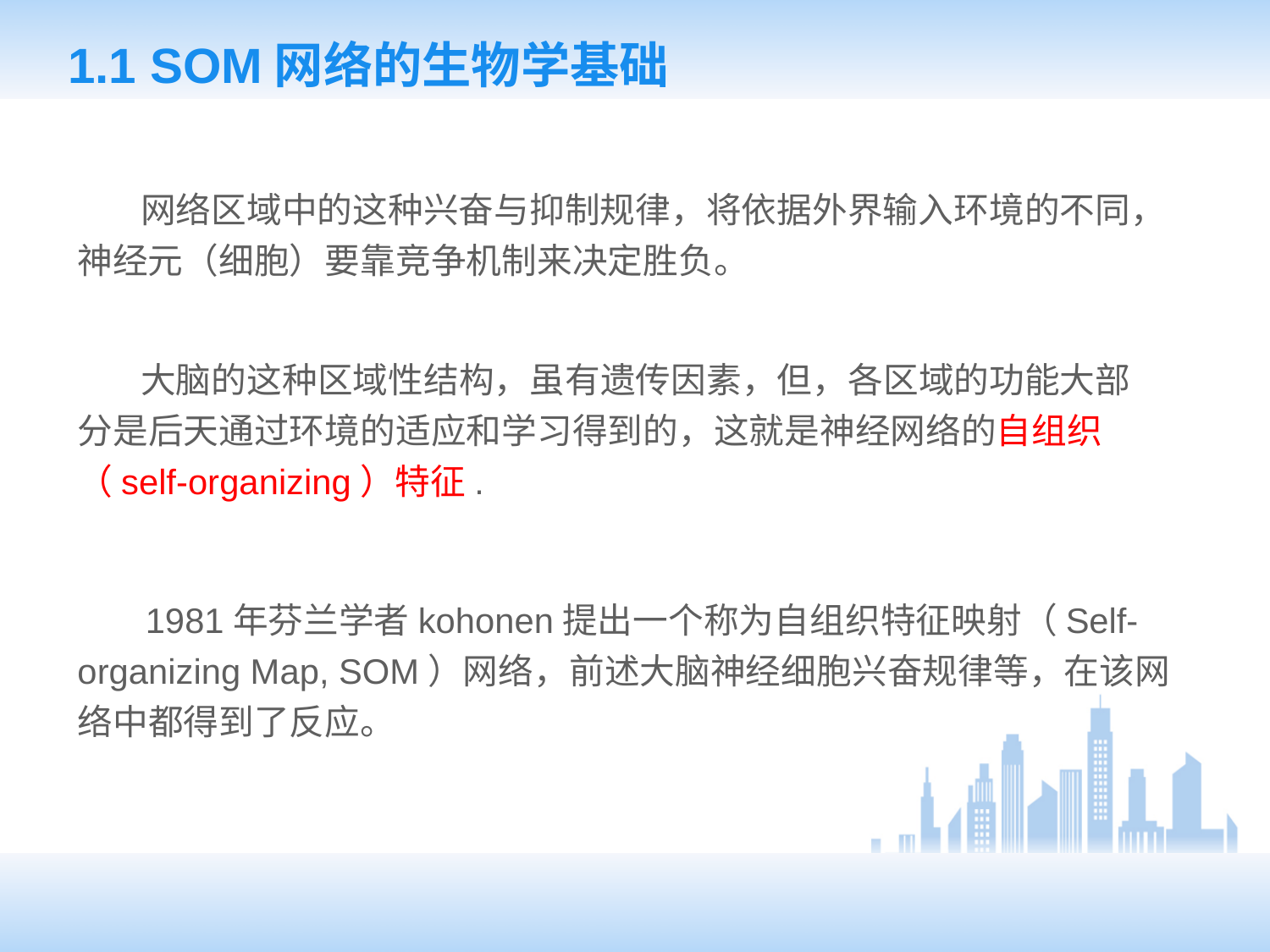

# 1.1 SOM网络的生物学基础
       网络区域中的这种兴奋与抑制规律，将依据外界输入环境的不同，神经元（细胞）要靠竞争机制来决定胜负。
       大脑的这种区域性结构，虽有遗传因素，但，各区域的功能大部分是后天通过环境的适应和学习得到的，这就是神经网络的自组织（self-organizing）特征.
       1981年芬兰学者kohonen提出一个称为自组织特征映射（Self-organizing Map, SOM）网络，前述大脑神经细胞兴奋规律等，在该网络中都得到了反应。